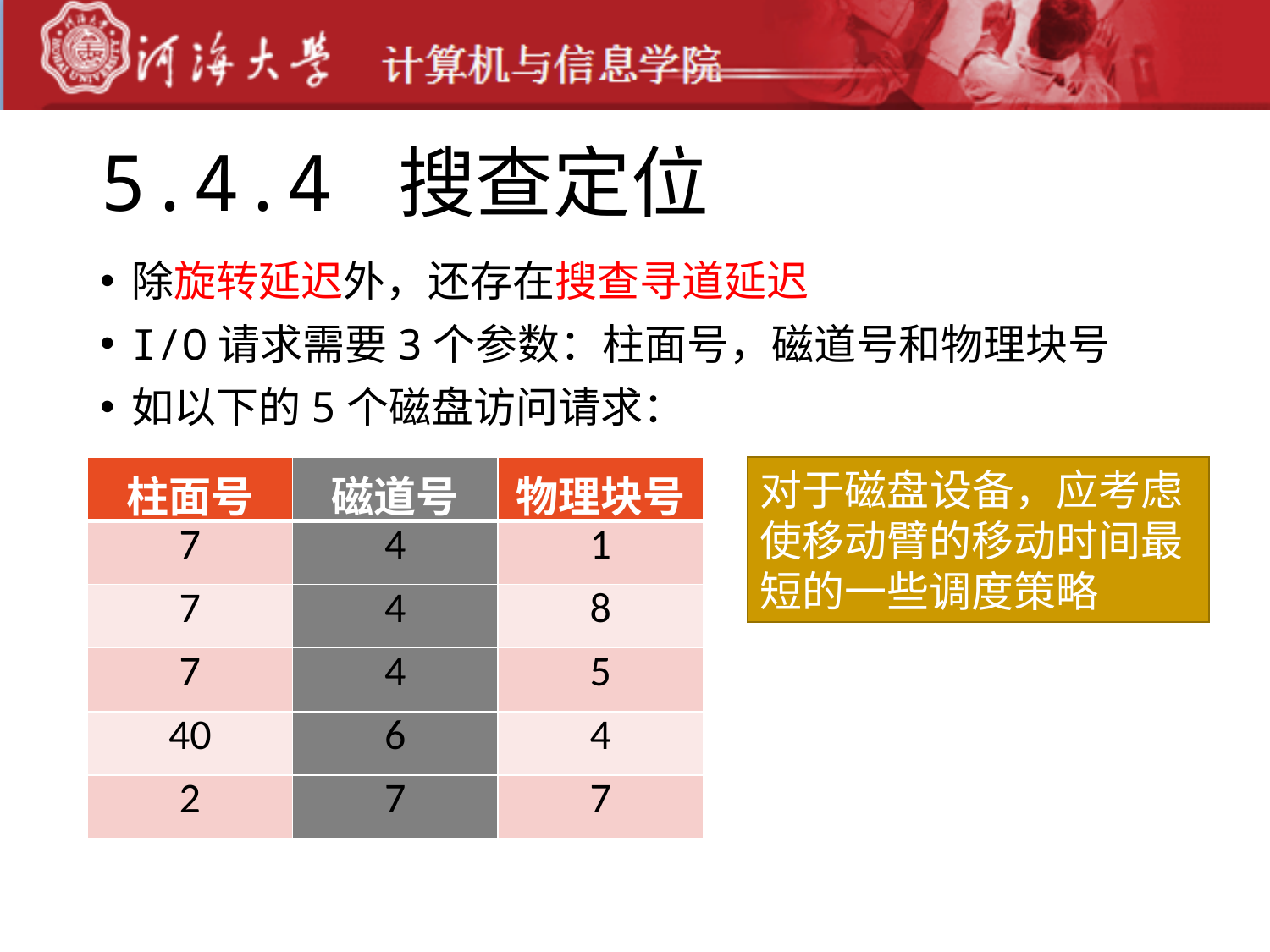

# 5.4.4 搜查定位
除旋转延迟外，还存在搜查寻道延迟
I/O请求需要3个参数：柱面号，磁道号和物理块号
如以下的5个磁盘访问请求：

| 柱面号 | 磁道号 | 物理块号 |
| --- | --- | --- |
| 7 | 4 | 1 |
| 7 | 4 | 8 |
| 7 | 4 | 5 |
| 40 | 6 | 4 |
| 2 | 7 | 7 |
对于磁盘设备，应考虑使移动臂的移动时间最短的一些调度策略